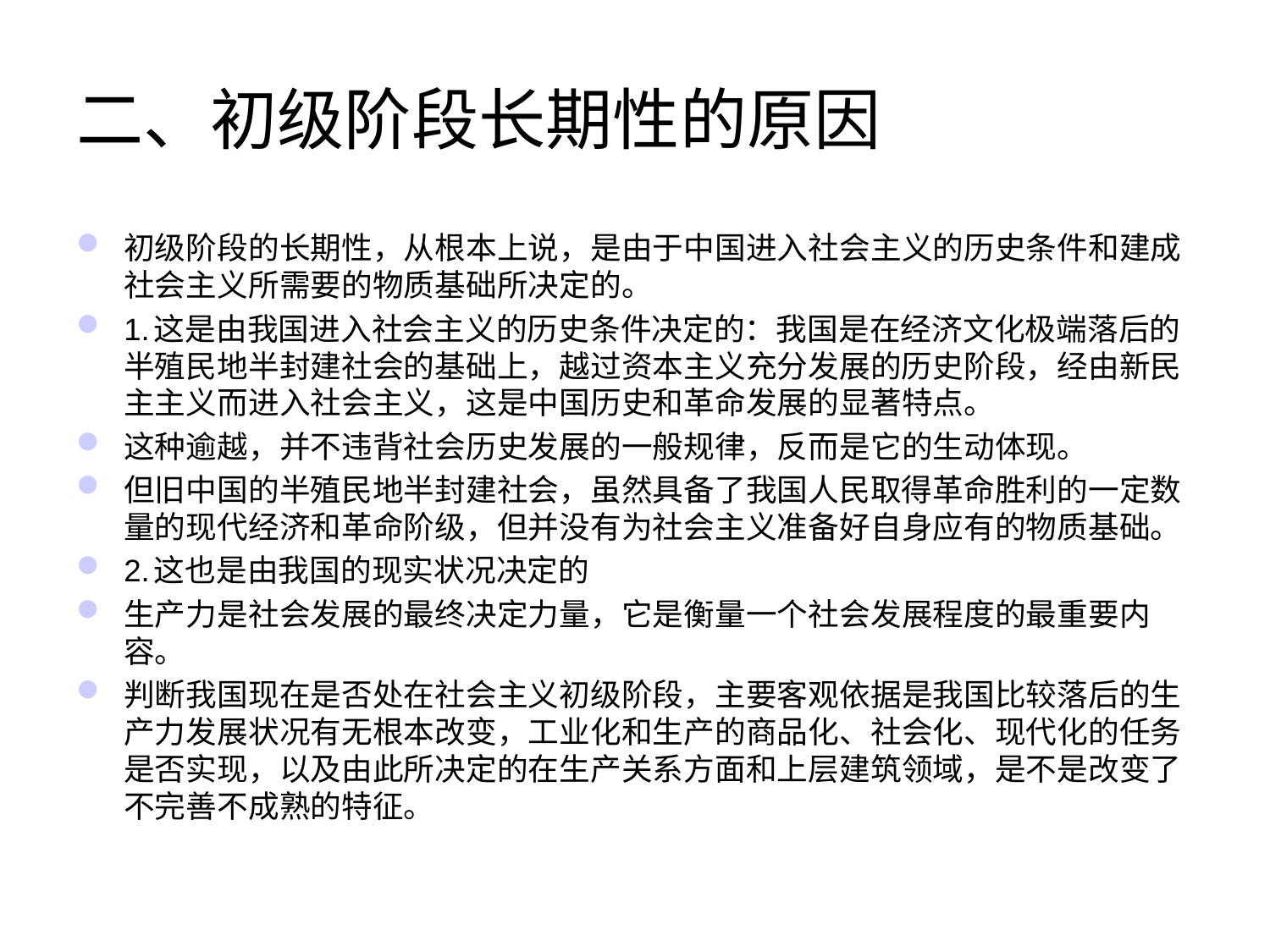

# 二、初级阶段长期性的原因
初级阶段的长期性，从根本上说，是由于中国进入社会主义的历史条件和建成社会主义所需要的物质基础所决定的。
1.这是由我国进入社会主义的历史条件决定的：我国是在经济文化极端落后的半殖民地半封建社会的基础上，越过资本主义充分发展的历史阶段，经由新民主主义而进入社会主义，这是中国历史和革命发展的显著特点。
这种逾越，并不违背社会历史发展的一般规律，反而是它的生动体现。
但旧中国的半殖民地半封建社会，虽然具备了我国人民取得革命胜利的一定数量的现代经济和革命阶级，但并没有为社会主义准备好自身应有的物质基础。
2.这也是由我国的现实状况决定的
生产力是社会发展的最终决定力量，它是衡量一个社会发展程度的最重要内容。
判断我国现在是否处在社会主义初级阶段，主要客观依据是我国比较落后的生产力发展状况有无根本改变，工业化和生产的商品化、社会化、现代化的任务是否实现，以及由此所决定的在生产关系方面和上层建筑领域，是不是改变了不完善不成熟的特征。